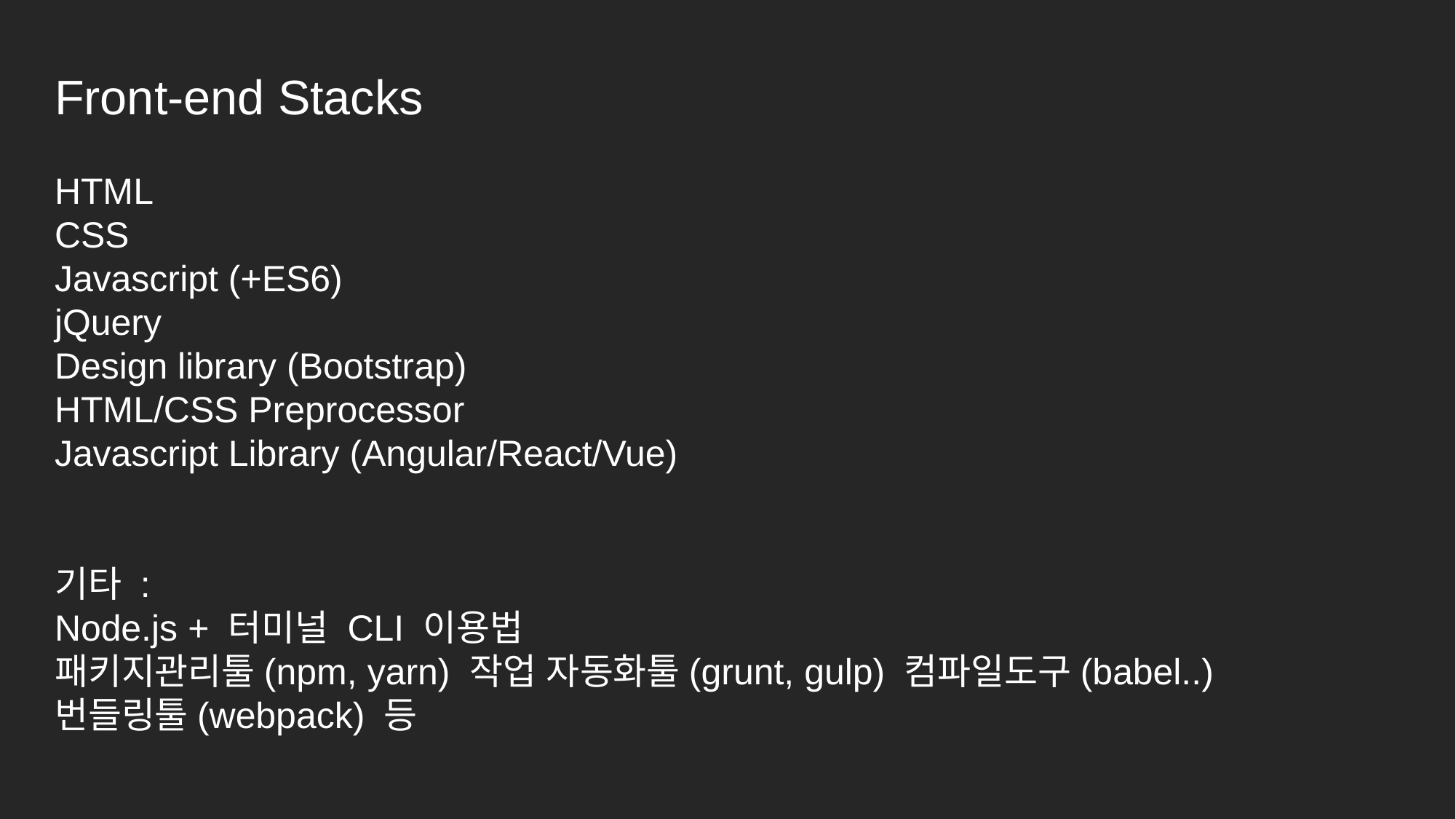

Front-end Stacks

HTML
CSS
Javascript (+ES6)
jQuery
Design library (Bootstrap)
HTML/CSS Preprocessor
Javascript Library (Angular/React/Vue)

기타 :
Node.js + 터미널 CLI 이용법
패키지관리툴(npm, yarn) 작업 자동화툴(grunt, gulp) 컴파일도구(babel..)
번들링툴(webpack) 등